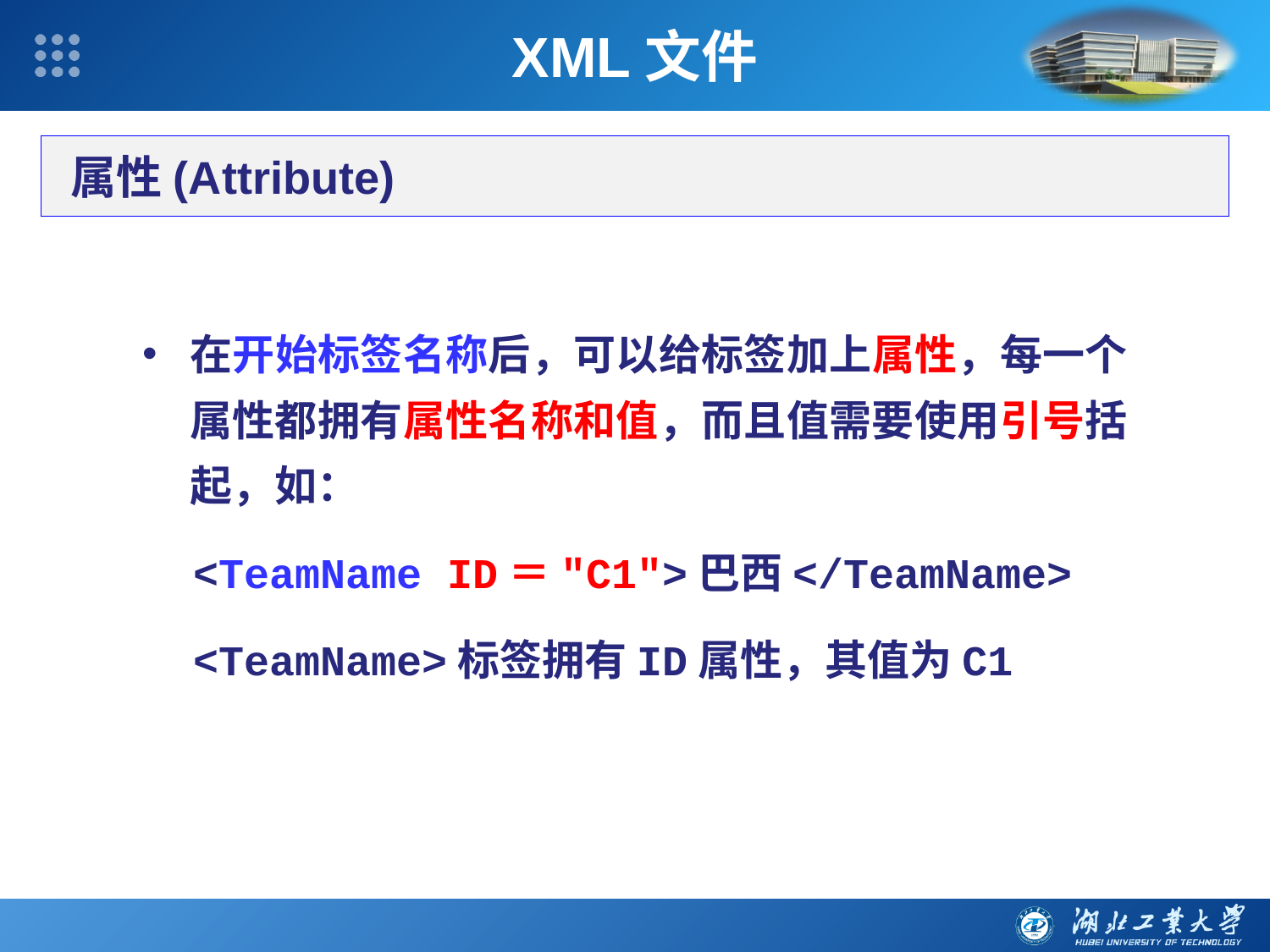

XML文件
属性(Attribute)
在开始标签名称后，可以给标签加上属性，每一个属性都拥有属性名称和值，而且值需要使用引号括起，如：
  <TeamName ID＝"C1">巴西</TeamName>
  <TeamName>标签拥有ID属性，其值为C1